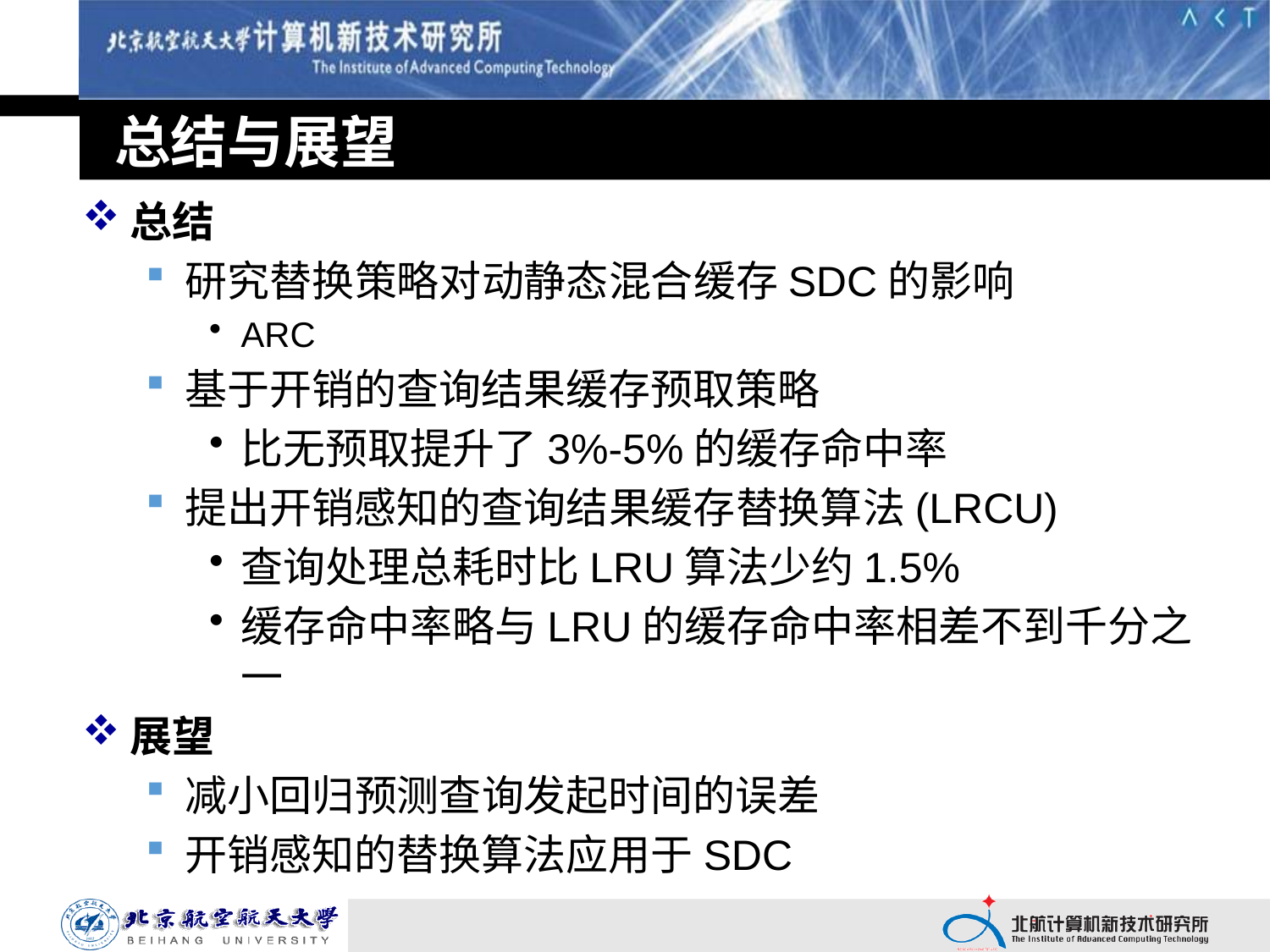

# 总结与展望
总结
研究替换策略对动静态混合缓存SDC的影响
ARC
基于开销的查询结果缓存预取策略
比无预取提升了3%-5%的缓存命中率
提出开销感知的查询结果缓存替换算法(LRCU)
查询处理总耗时比LRU算法少约1.5%
缓存命中率略与LRU的缓存命中率相差不到千分之一
展望
减小回归预测查询发起时间的误差
开销感知的替换算法应用于SDC